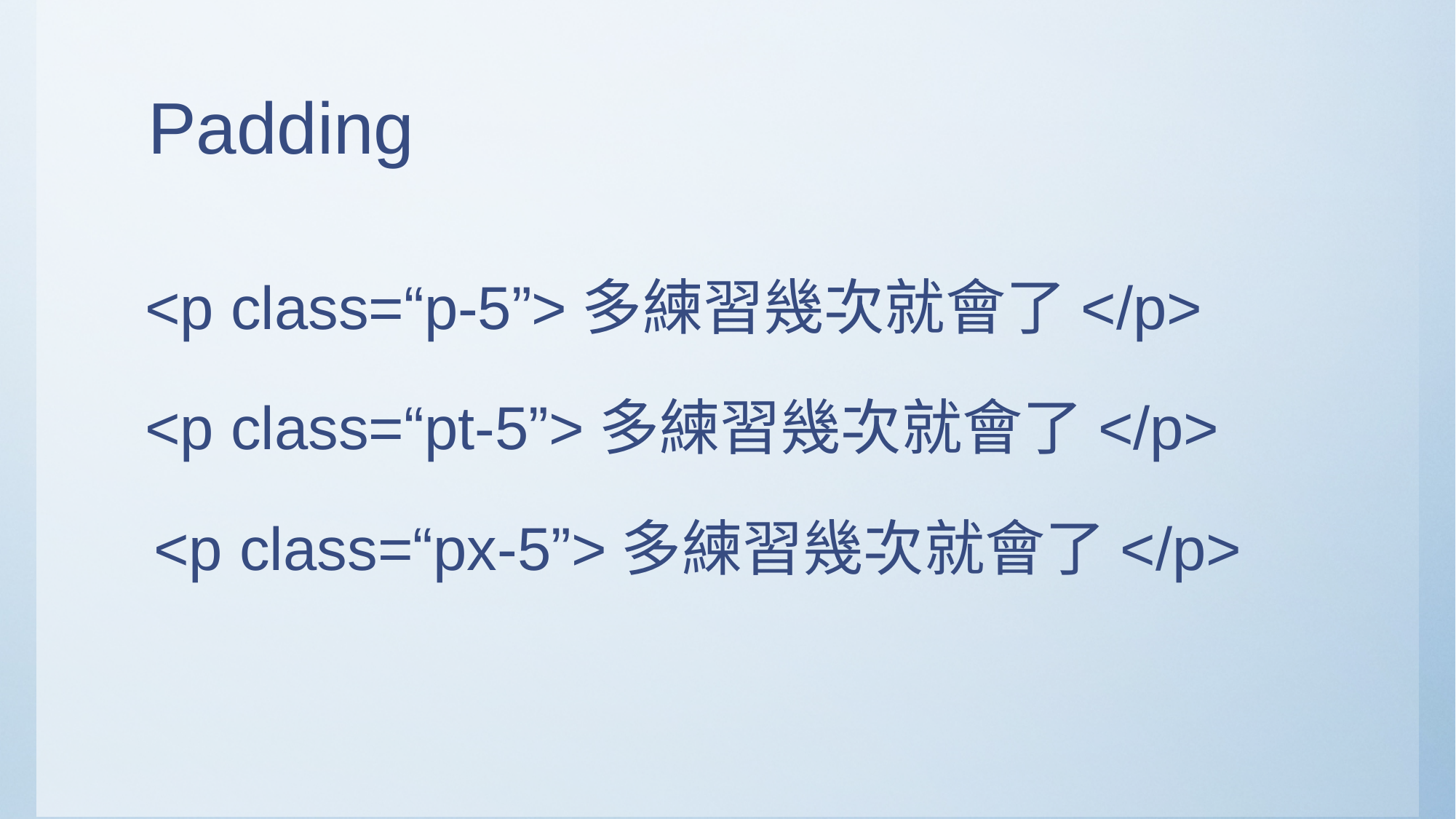

# Padding
<p class=“p-5”>多練習幾次就會了</p>
<p class=“pt-5”>多練習幾次就會了</p>
<p class=“px-5”>多練習幾次就會了</p>